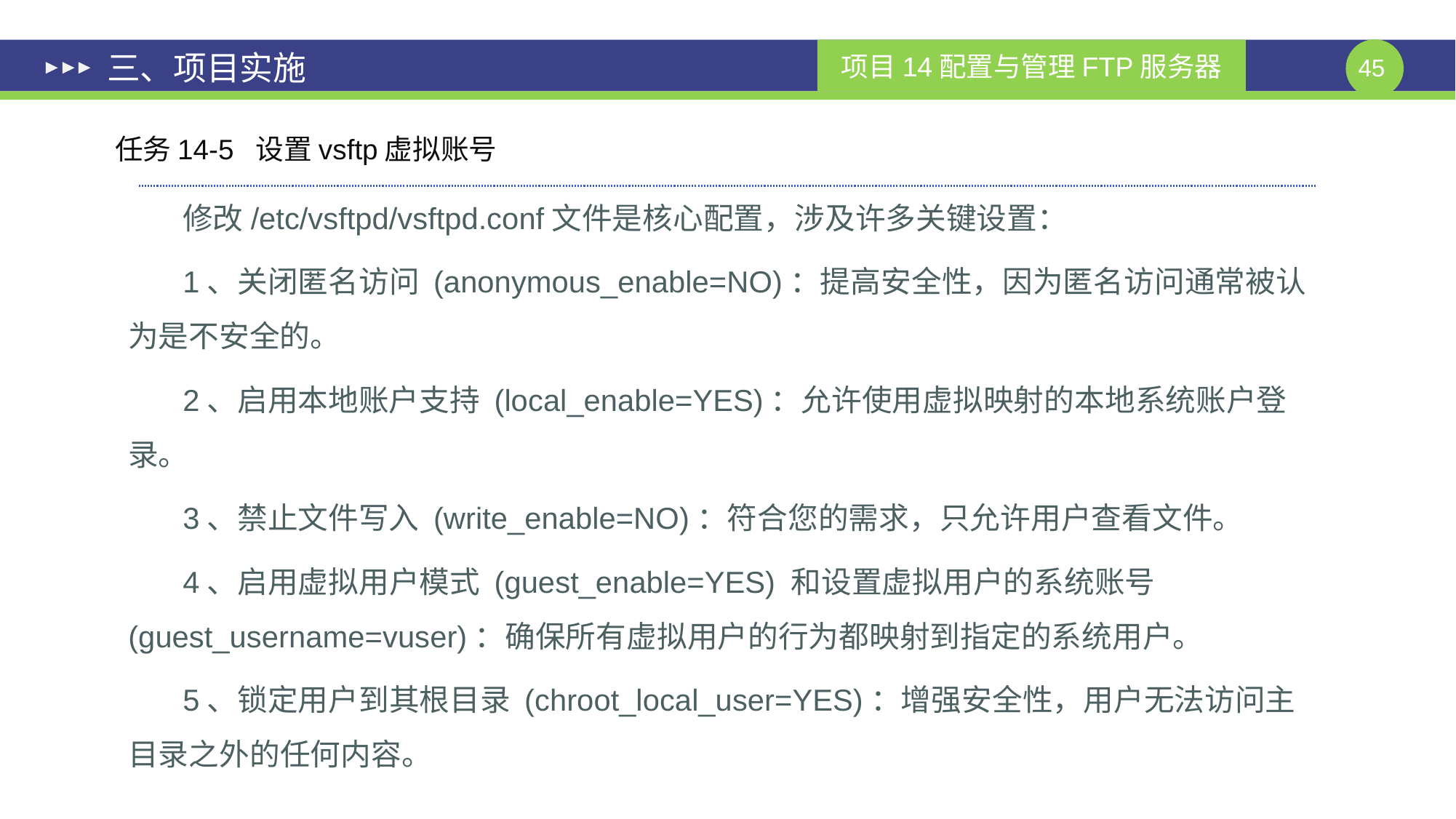

# 三、项目实施
任务14-5  设置vsftp虚拟账号
修改/etc/vsftpd/vsftpd.conf文件是核心配置，涉及许多关键设置：
1、关闭匿名访问 (anonymous_enable=NO)：提高安全性，因为匿名访问通常被认为是不安全的。
2、启用本地账户支持 (local_enable=YES)：允许使用虚拟映射的本地系统账户登录。
3、禁止文件写入 (write_enable=NO)：符合您的需求，只允许用户查看文件。
4、启用虚拟用户模式 (guest_enable=YES) 和设置虚拟用户的系统账号 (guest_username=vuser)：确保所有虚拟用户的行为都映射到指定的系统用户。
5、锁定用户到其根目录 (chroot_local_user=YES)：增强安全性，用户无法访问主目录之外的任何内容。